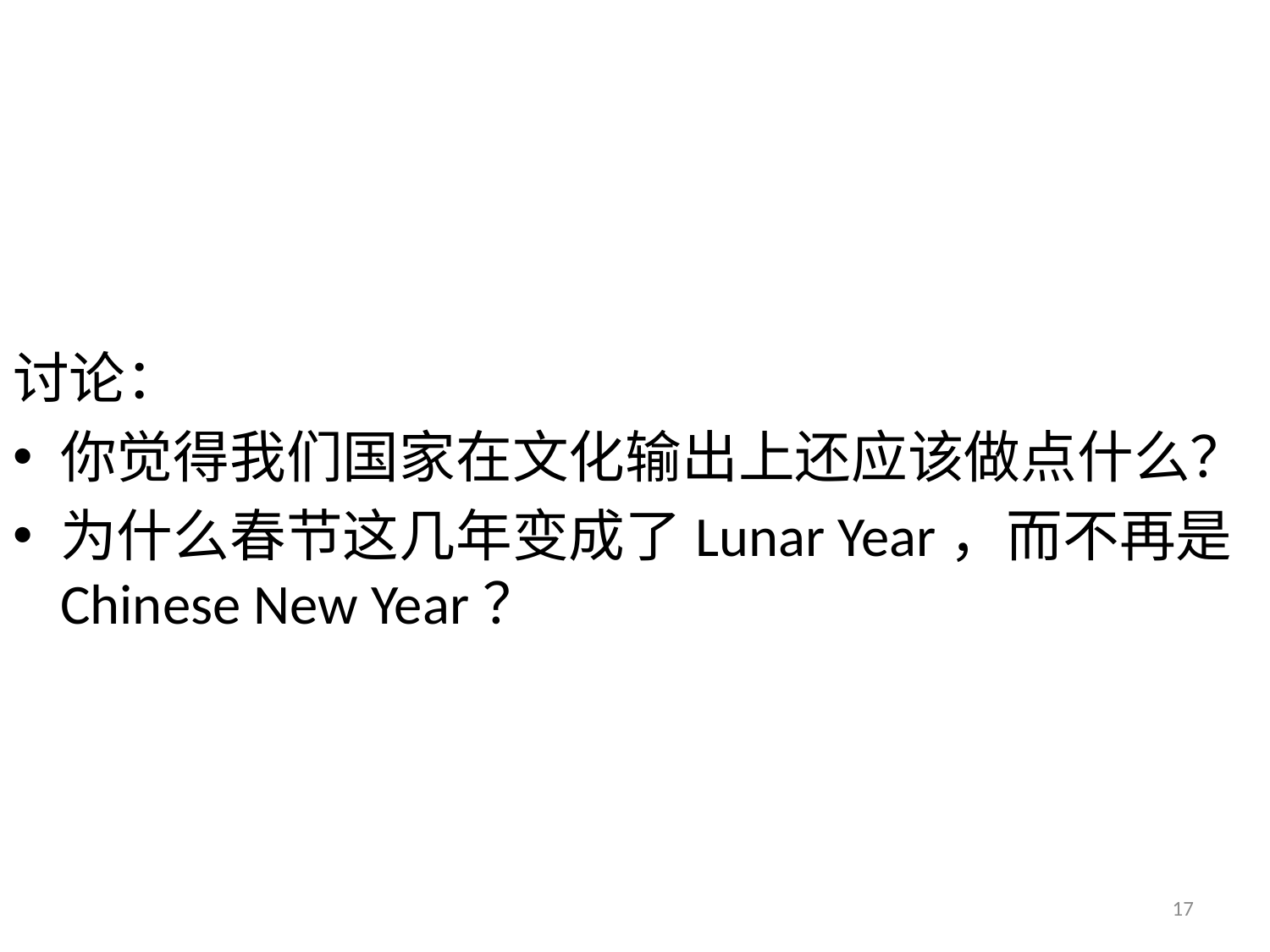

#
讨论：
你觉得我们国家在文化输出上还应该做点什么？
为什么春节这几年变成了Lunar Year，而不再是Chinese New Year？
17